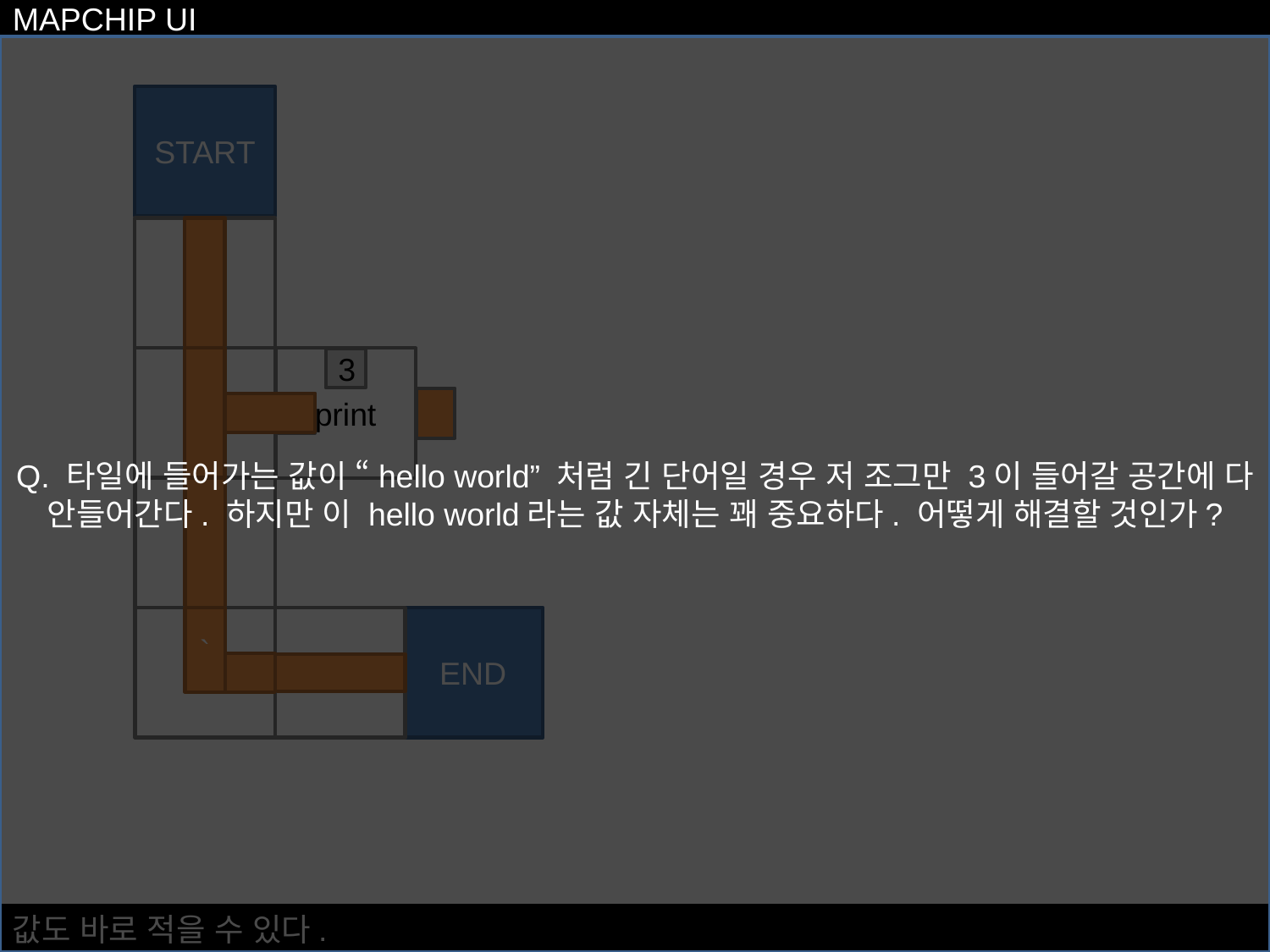

MAPCHIP UI
Q. 타일에 들어가는 값이 “hello world” 처럼 긴 단어일 경우 저 조그만 3이 들어갈 공간에 다 안들어간다. 하지만 이 hello world라는 값 자체는 꽤 중요하다. 어떻게 해결할 것인가?
START

print

3

END

`

값도 바로 적을 수 있다.